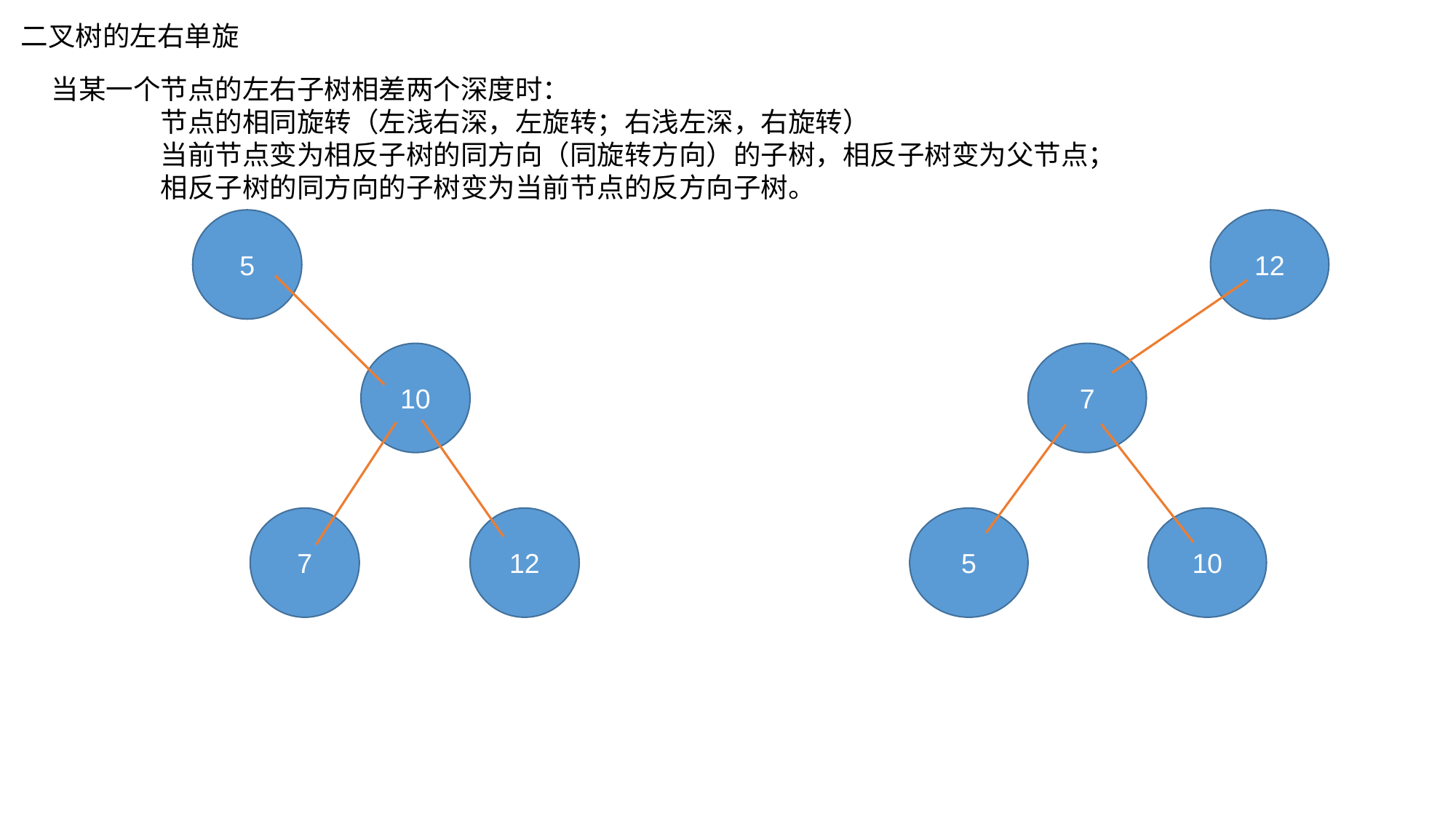

二叉树的左右单旋
当某一个节点的左右子树相差两个深度时：
	节点的相同旋转（左浅右深，左旋转；右浅左深，右旋转）
	当前节点变为相反子树的同方向（同旋转方向）的子树，相反子树变为父节点；
	相反子树的同方向的子树变为当前节点的反方向子树。
5
12
10
7
7
12
5
10